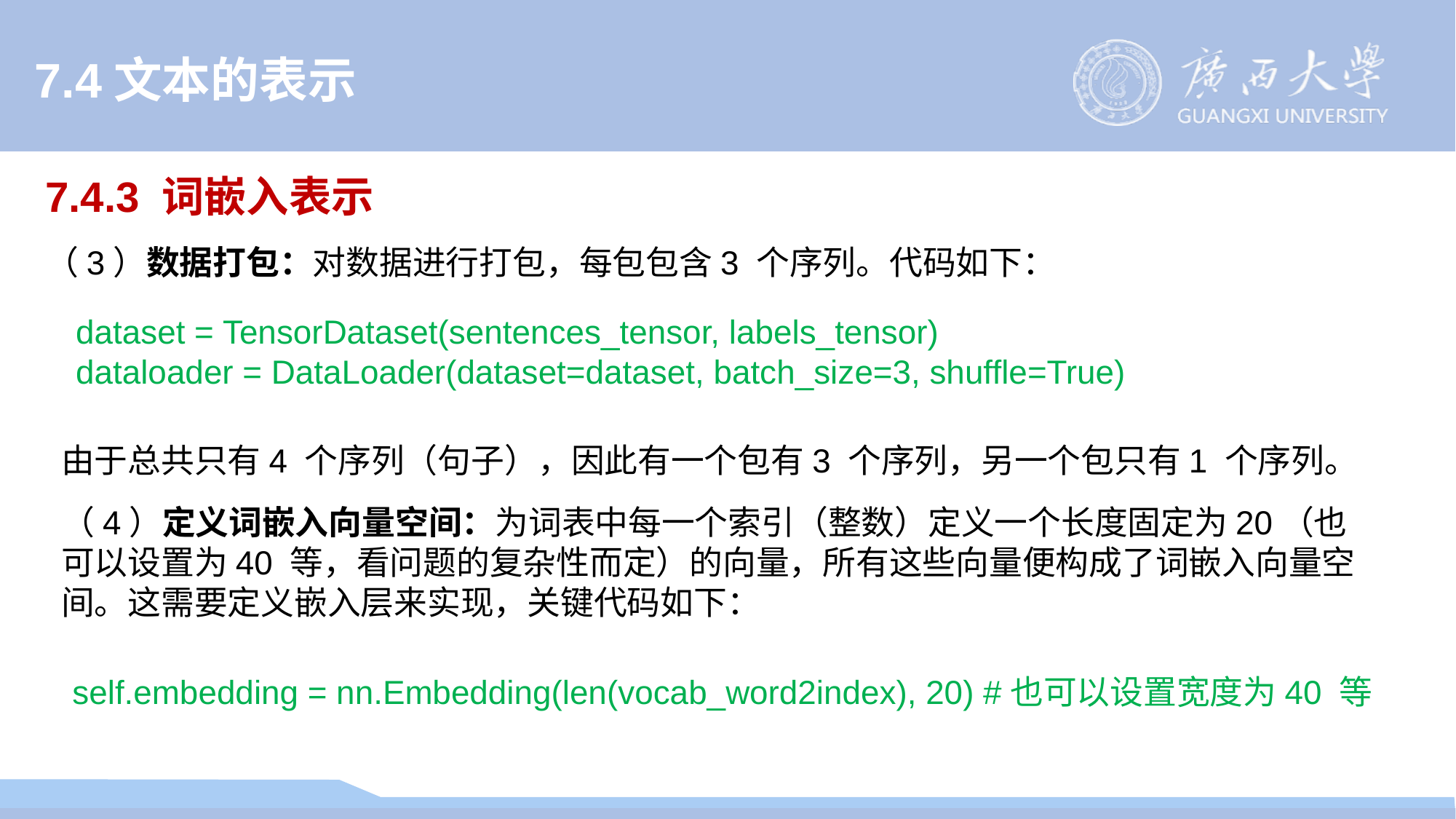

7.4文本的表示
7.4.3 词嵌入表示
（3）数据打包：对数据进行打包，每包包含3 个序列。代码如下：
dataset = TensorDataset(sentences_tensor, labels_tensor)
dataloader = DataLoader(dataset=dataset, batch_size=3, shuffle=True)
由于总共只有4 个序列（句子），因此有一个包有3 个序列，另一个包只有1 个序列。

（4）定义词嵌入向量空间：为词表中每一个索引（整数）定义一个长度固定为20（也可以设置为40 等，看问题的复杂性而定）的向量，所有这些向量便构成了词嵌入向量空间。这需要定义嵌入层来实现，关键代码如下：
self.embedding = nn.Embedding(len(vocab_word2index), 20) #也可以设置宽度为40 等